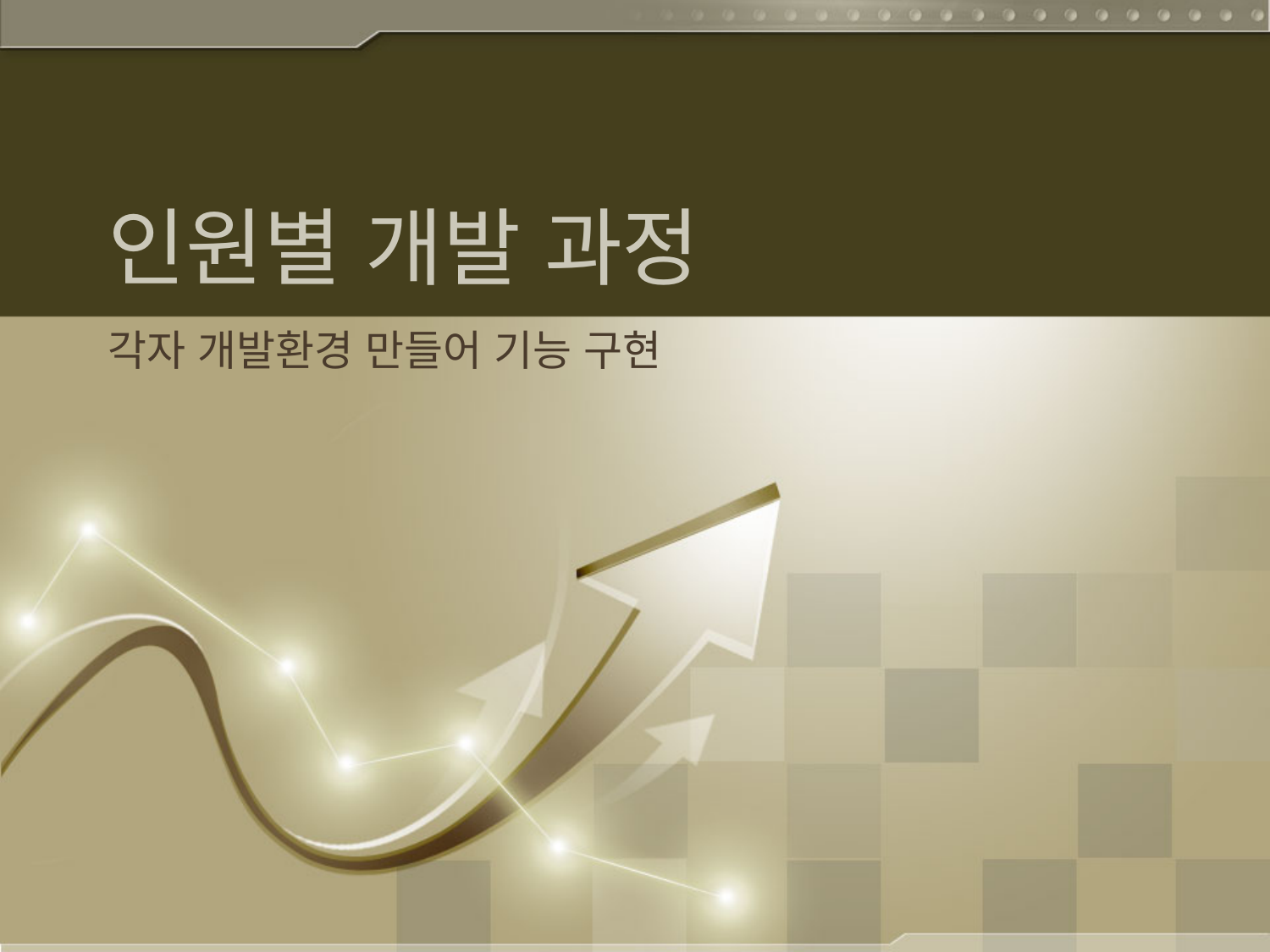

# 인원별 개발 과정
각자 개발환경 만들어 기능 구현